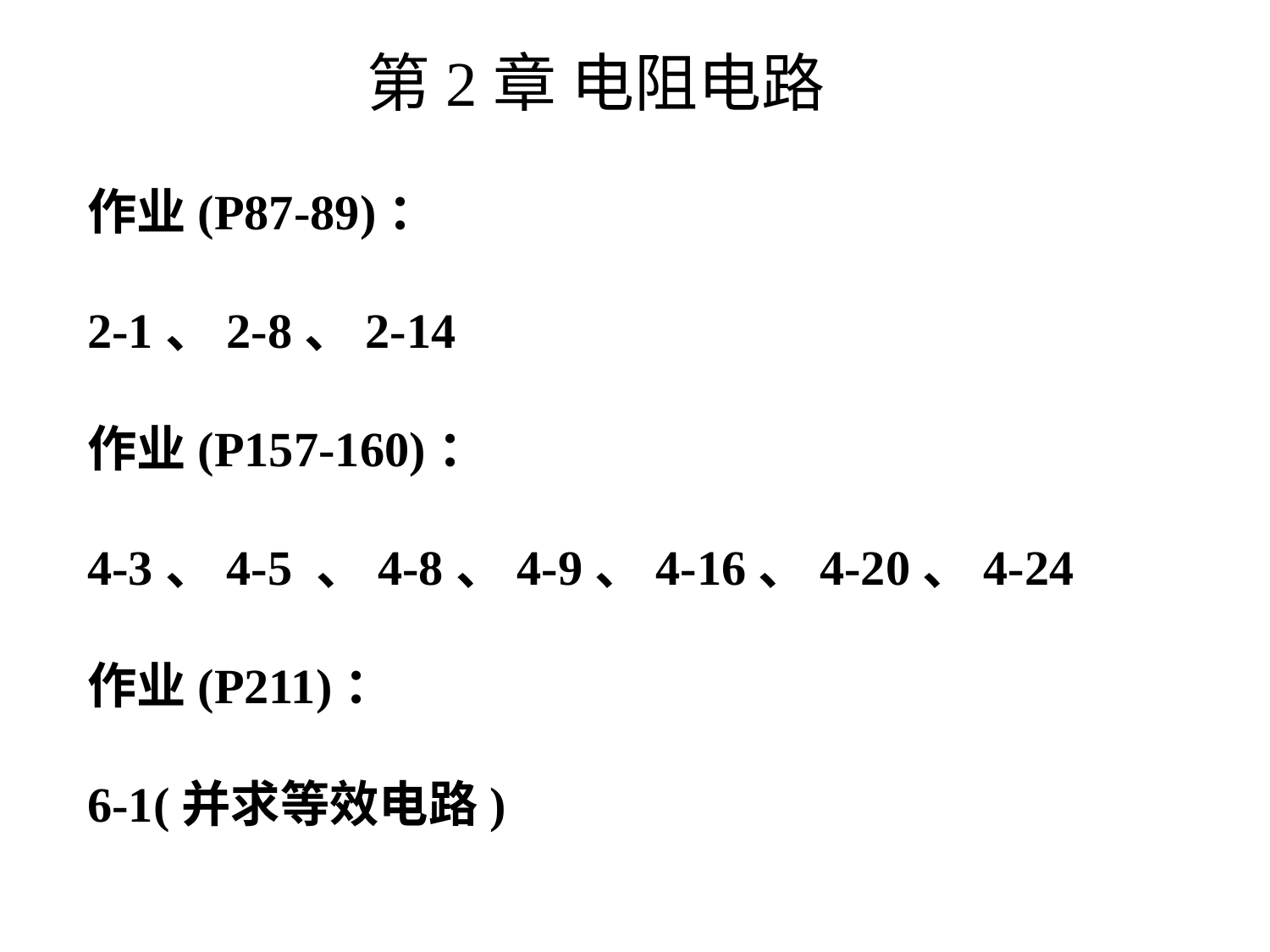

第2章 电阻电路
作业(P87-89)：

2-1、2-8、2-14

作业(P157-160)：

4-3、4-5 、4-8、4-9、4-16、4-20、4-24

作业(P211)：

6-1(并求等效电路)